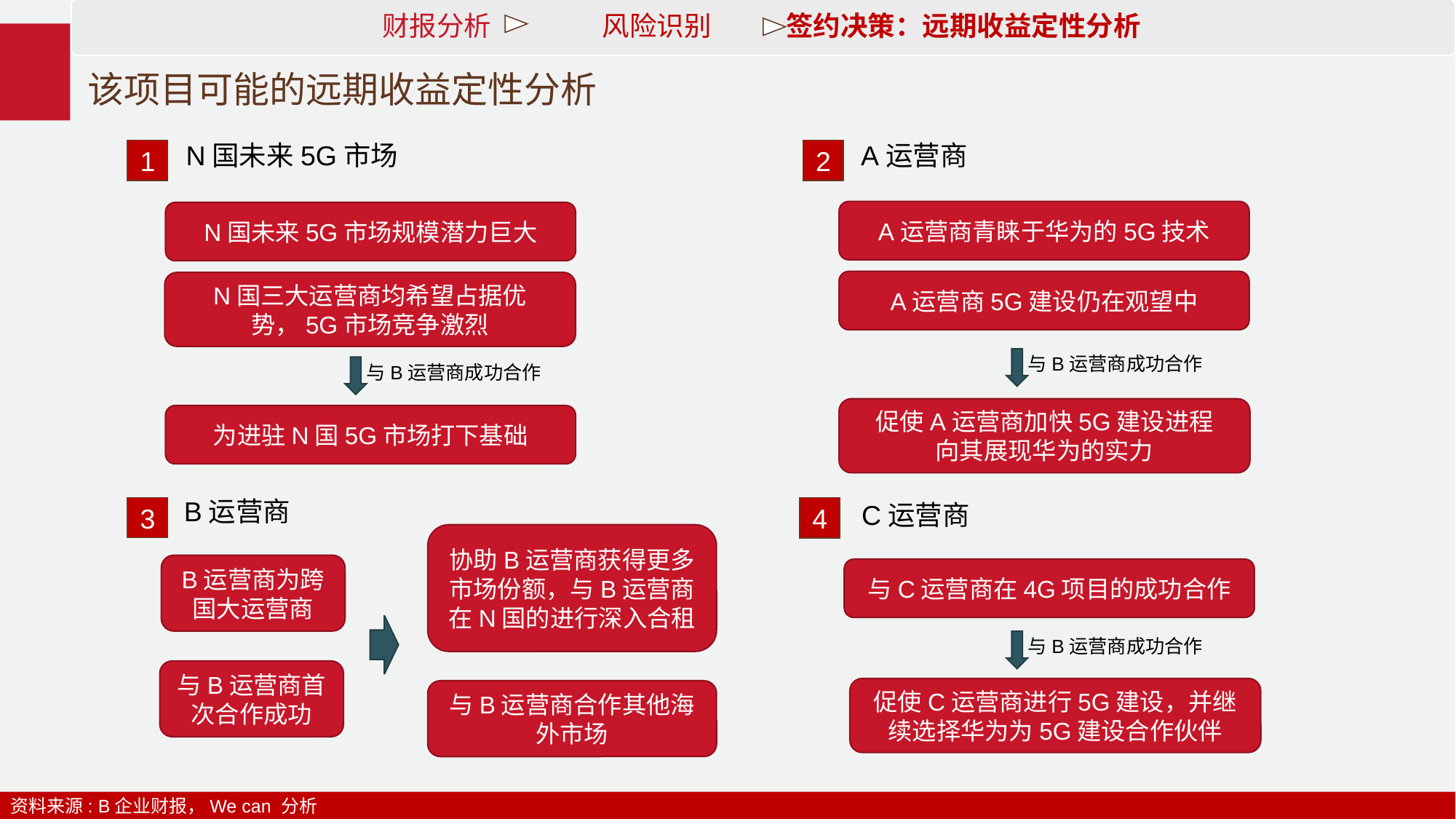

财报分析                  风险识别            签约决策：远期收益定性分析

# 该项目可能的远期收益定性分析
N国未来5G市场
A运营商
1
2
A运营商青睐于华为的5G技术
N国未来5G市场规模潜力巨大
A运营商5G建设仍在观望中
N国三大运营商均希望占据优势，5G市场竞争激烈
与B运营商成功合作

与B运营商成功合作

促使A运营商加快5G建设进程
向其展现华为的实力
为进驻N国5G市场打下基础
B运营商
C运营商
3
4
协助B运营商获得更多市场份额，与B运营商在N国的进行深入合租
B运营商为跨国大运营商
与C运营商在4G项目的成功合作

与B运营商成功合作

与B运营商首次合作成功
促使C运营商进行5G建设，并继续选择华为为5G建设合作伙伴
与B运营商合作其他海外市场
资料来源: B企业财报，We can 分析